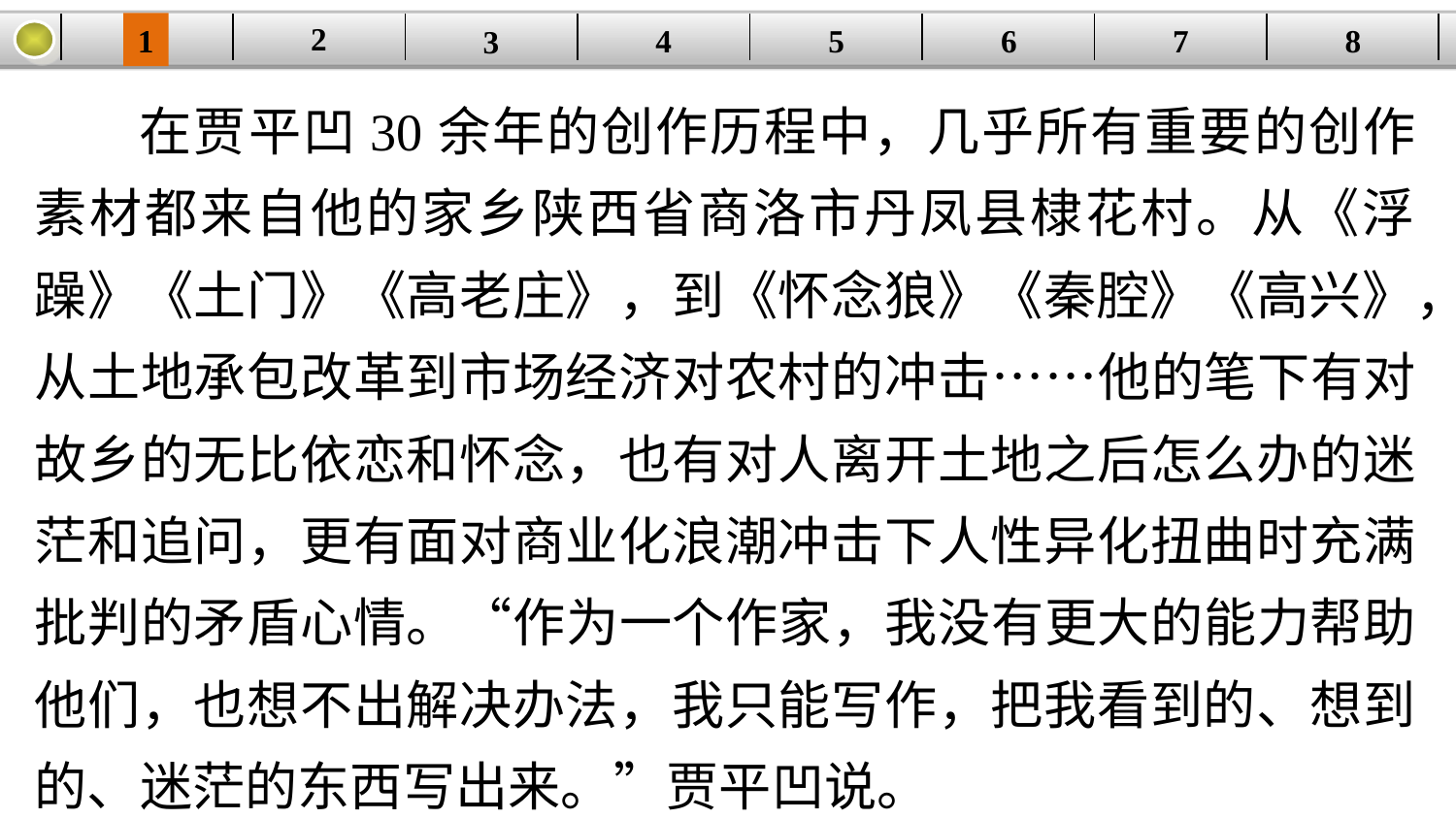

2
1
8
7
6
|  |  |  |  |  |  |  |  |
| --- | --- | --- | --- | --- | --- | --- | --- |
5
4
3

在贾平凹30余年的创作历程中，几乎所有重要的创作素材都来自他的家乡陕西省商洛市丹凤县棣花村。从《浮躁》《土门》《高老庄》，到《怀念狼》《秦腔》《高兴》，从土地承包改革到市场经济对农村的冲击……他的笔下有对故乡的无比依恋和怀念，也有对人离开土地之后怎么办的迷茫和追问，更有面对商业化浪潮冲击下人性异化扭曲时充满批判的矛盾心情。“作为一个作家，我没有更大的能力帮助他们，也想不出解决办法，我只能写作，把我看到的、想到的、迷茫的东西写出来。”贾平凹说。